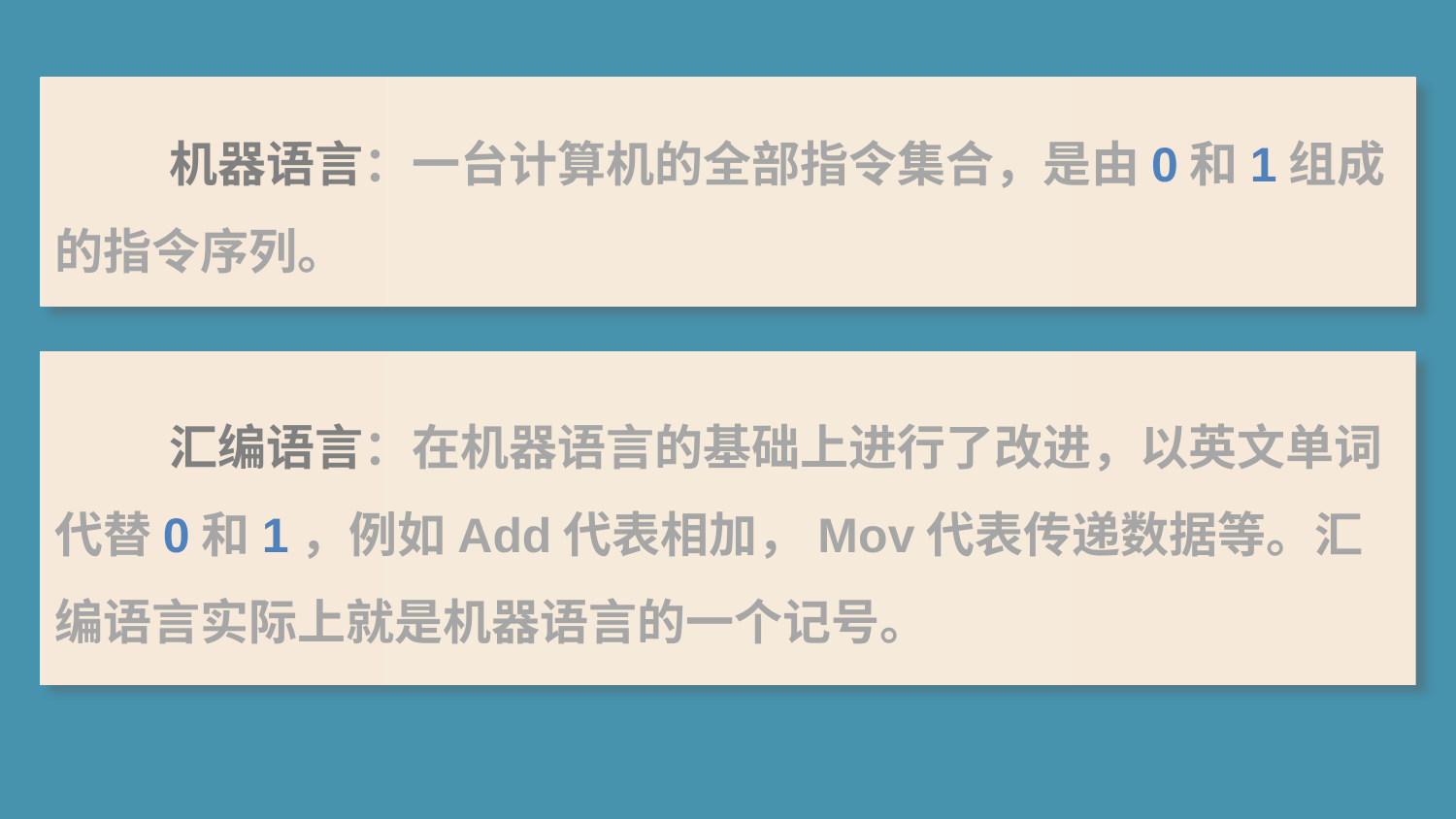

机器语言：一台计算机的全部指令集合，是由0和1组成的指令序列。
汇编语言：在机器语言的基础上进行了改进，以英文单词代替0和1，例如Add代表相加，Mov代表传递数据等。汇编语言实际上就是机器语言的一个记号。